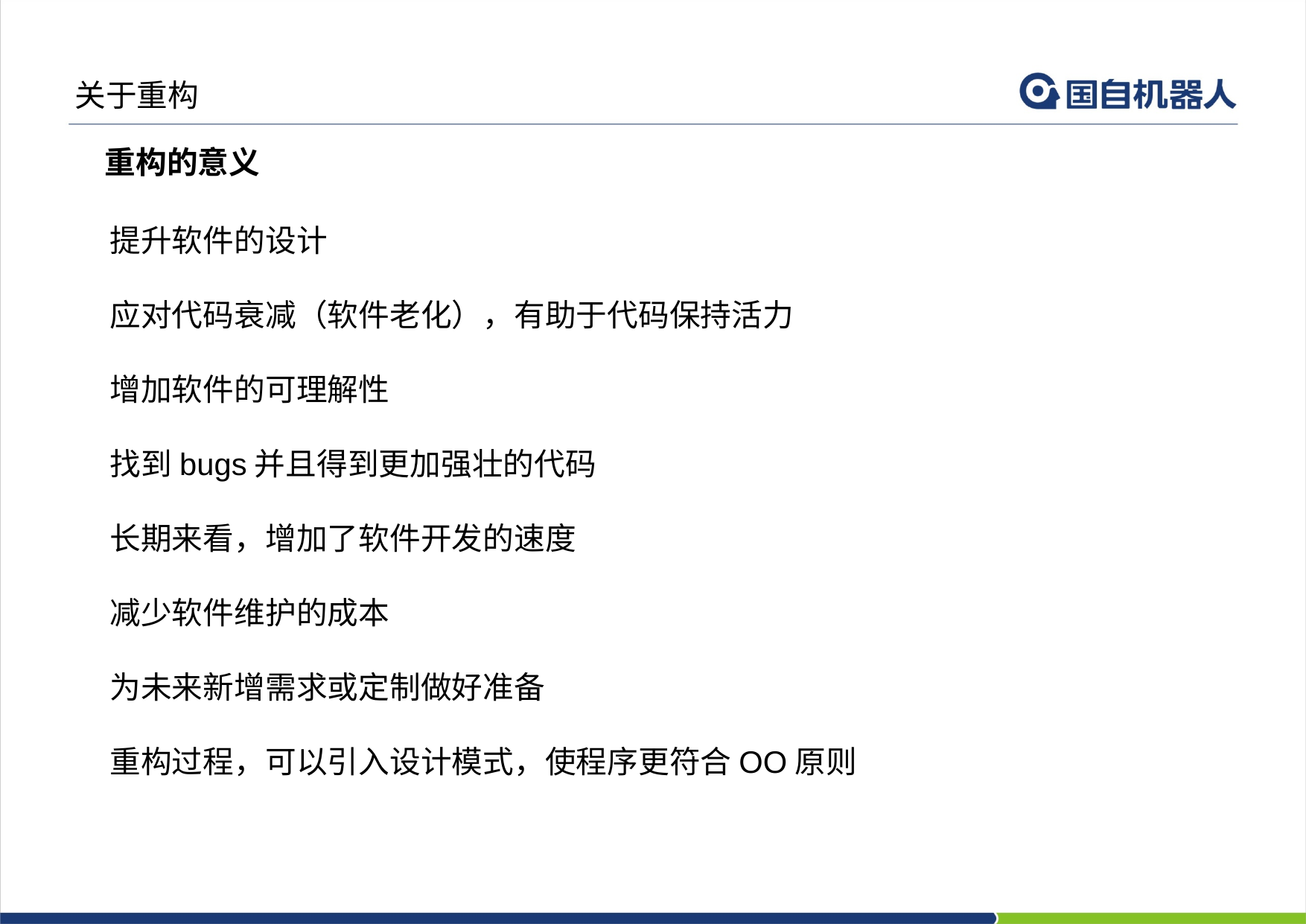

关于重构
重构的意义
提升软件的设计

应对代码衰减（软件老化），有助于代码保持活力

增加软件的可理解性

找到bugs并且得到更加强壮的代码

长期来看，增加了软件开发的速度

减少软件维护的成本

为未来新增需求或定制做好准备

重构过程，可以引入设计模式，使程序更符合OO原则